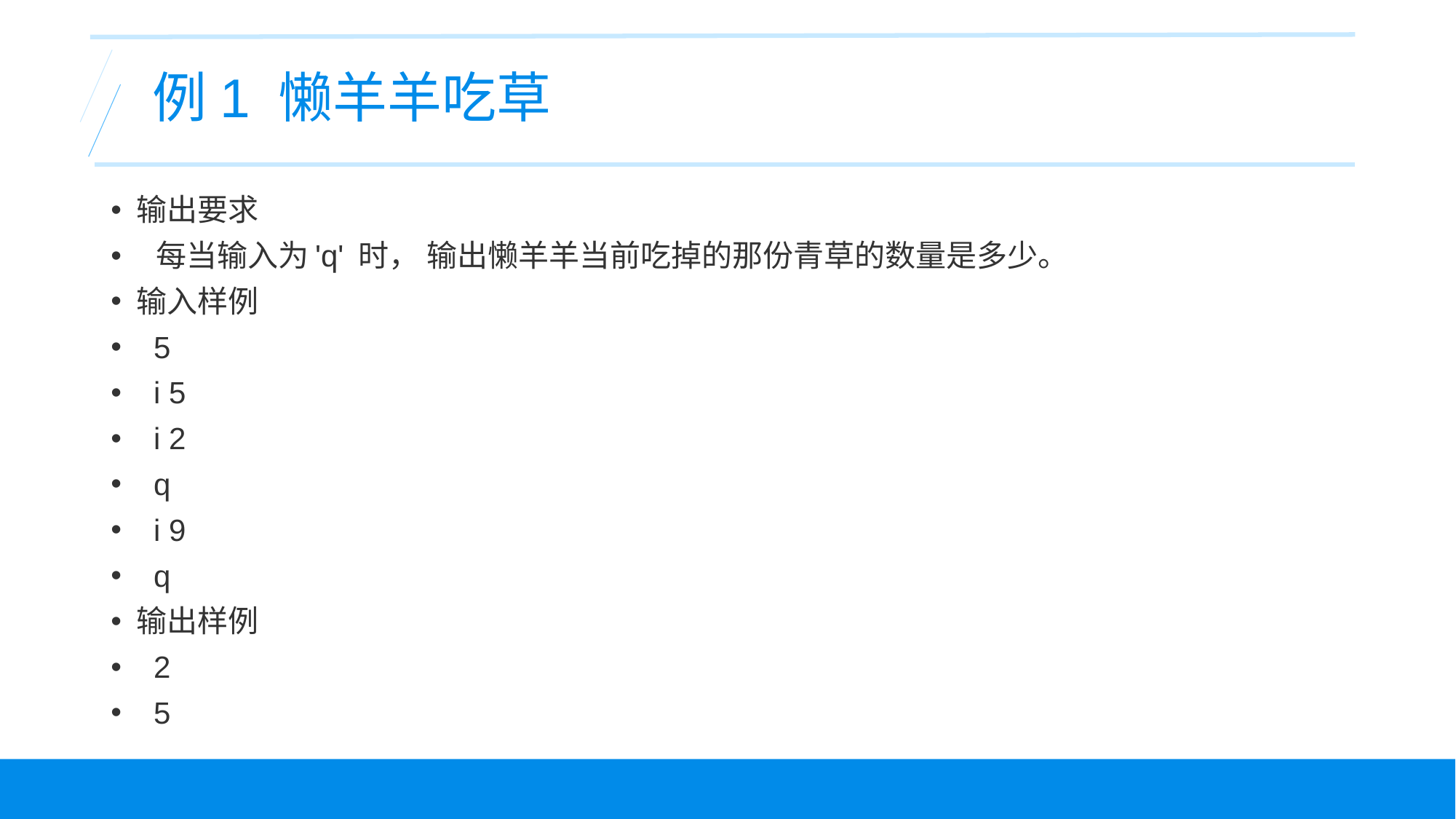

# 例1 懒羊羊吃草
输出要求
  每当输入为'q' 时， 输出懒羊羊当前吃掉的那份青草的数量是多少。
输入样例
  5
  i 5
  i 2
  q
  i 9
  q
输出样例
  2
  5